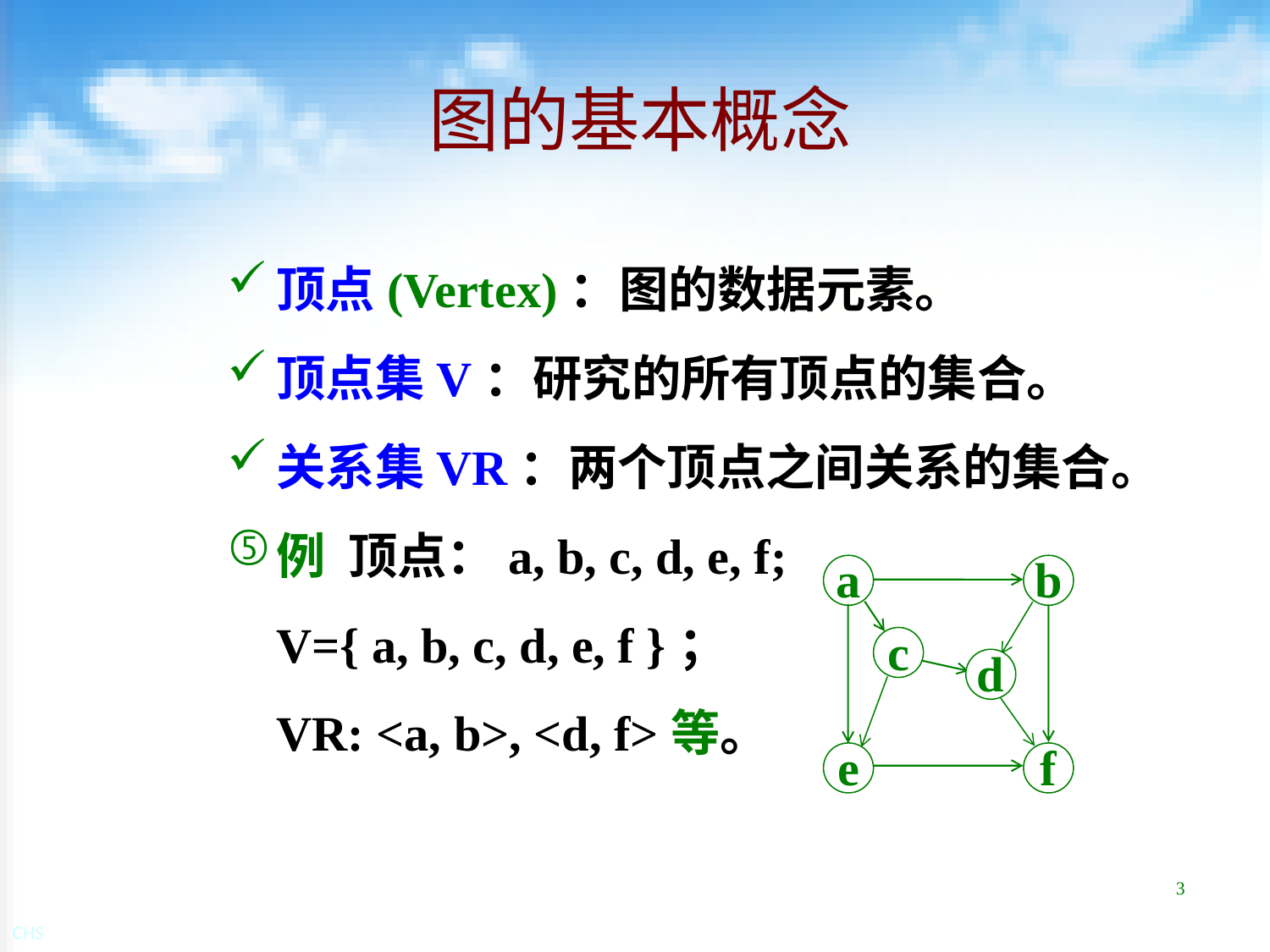

# 图的基本概念
顶点(Vertex)：图的数据元素。
顶点集V：研究的所有顶点的集合。
关系集VR：两个顶点之间关系的集合。
例  顶点：a, b, c, d, e, f;
	V={ a, b, c, d, e, f }；
	VR: <a, b>, <d, f>等。
a
b

c
d

e
f

3